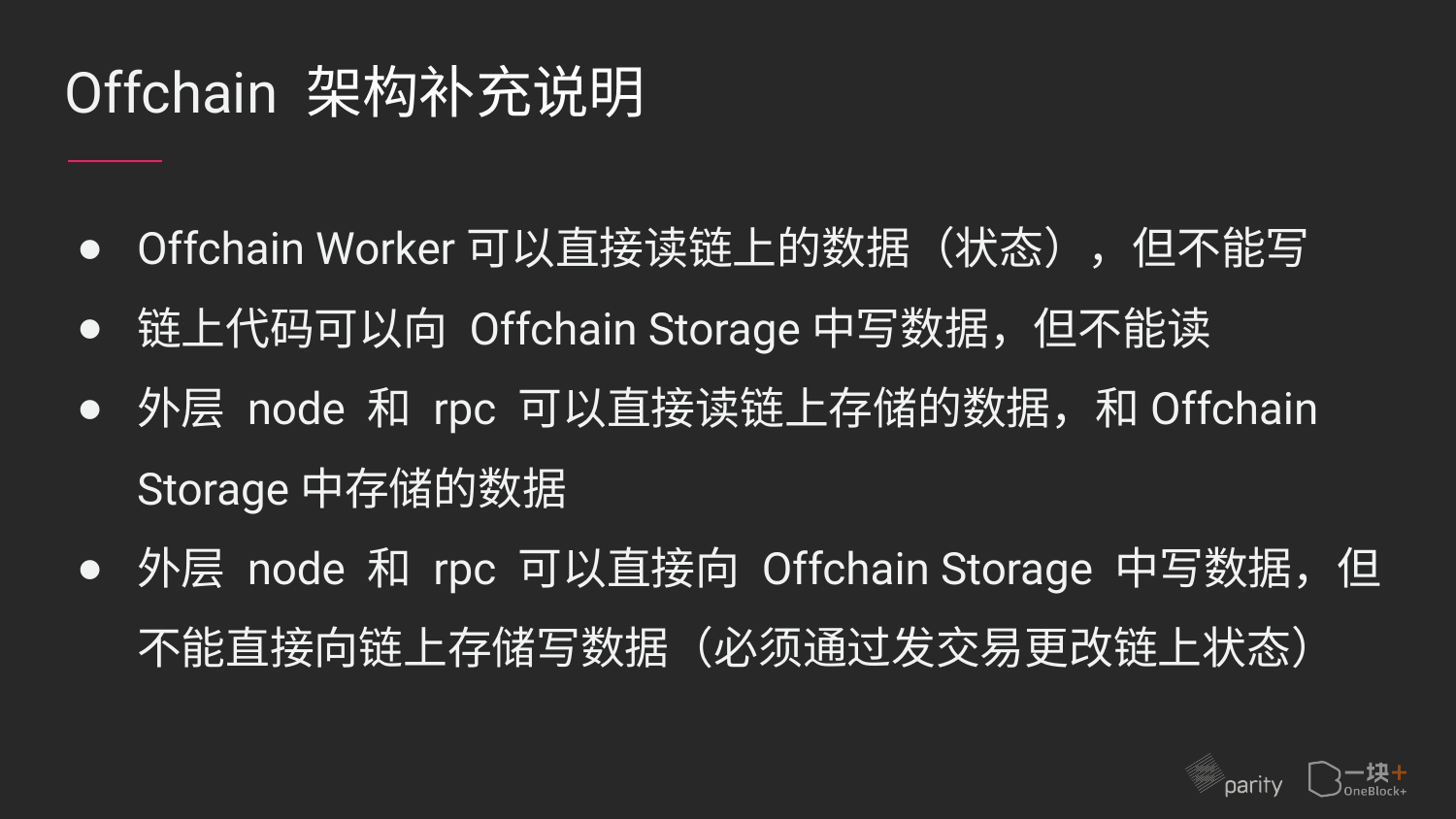

# Offchain 架构补充说明
Offchain Worker可以直接读链上的数据（状态），但不能写
链上代码可以向 Offchain Storage中写数据，但不能读
外层 node 和 rpc 可以直接读链上存储的数据，和Offchain Storage中存储的数据
外层 node 和 rpc 可以直接向 Offchain Storage 中写数据，但不能直接向链上存储写数据（必须通过发交易更改链上状态）